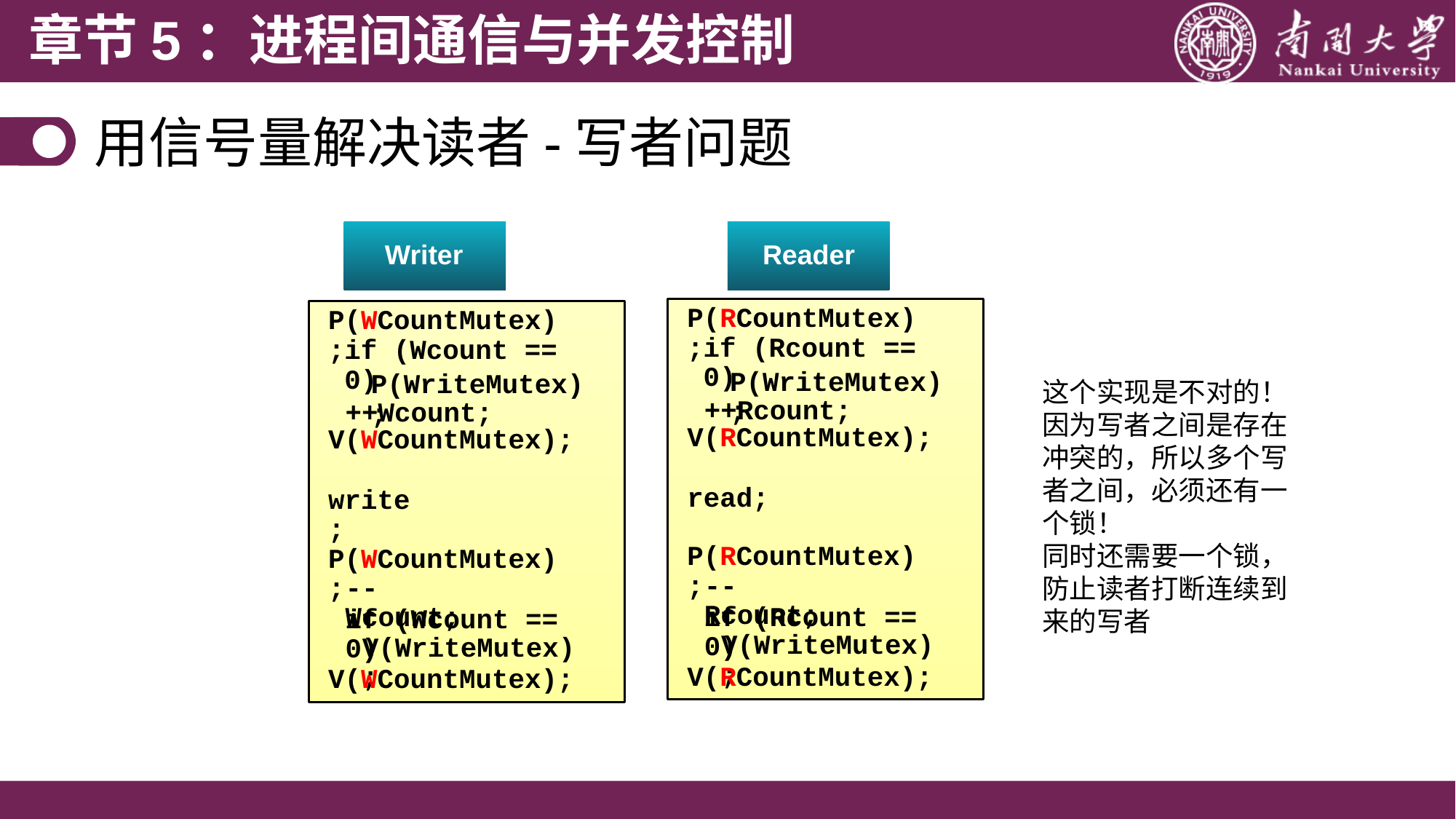

# 用信号量解决读者-写者问题

Writer

Reader

P(RCountMutex);
if (Rcount == 0)
P(WriteMutex);
++Rcount;
V(RCountMutex);
read;
P(RCountMutex);
--Rcount;
if (Rcount == 0)
V(WriteMutex);
V(RCountMutex);

P(WCountMutex);
if (Wcount == 0)
P(WriteMutex);
++Wcount;
V(WCountMutex);
write;
P(WCountMutex);
--Wcount;
if (Wcount == 0)
V(WriteMutex);
V(WCountMutex);
这个实现是不对的！
因为写者之间是存在冲突的，所以多个写者之间，必须还有一个锁！
同时还需要一个锁，防止读者打断连续到来的写者